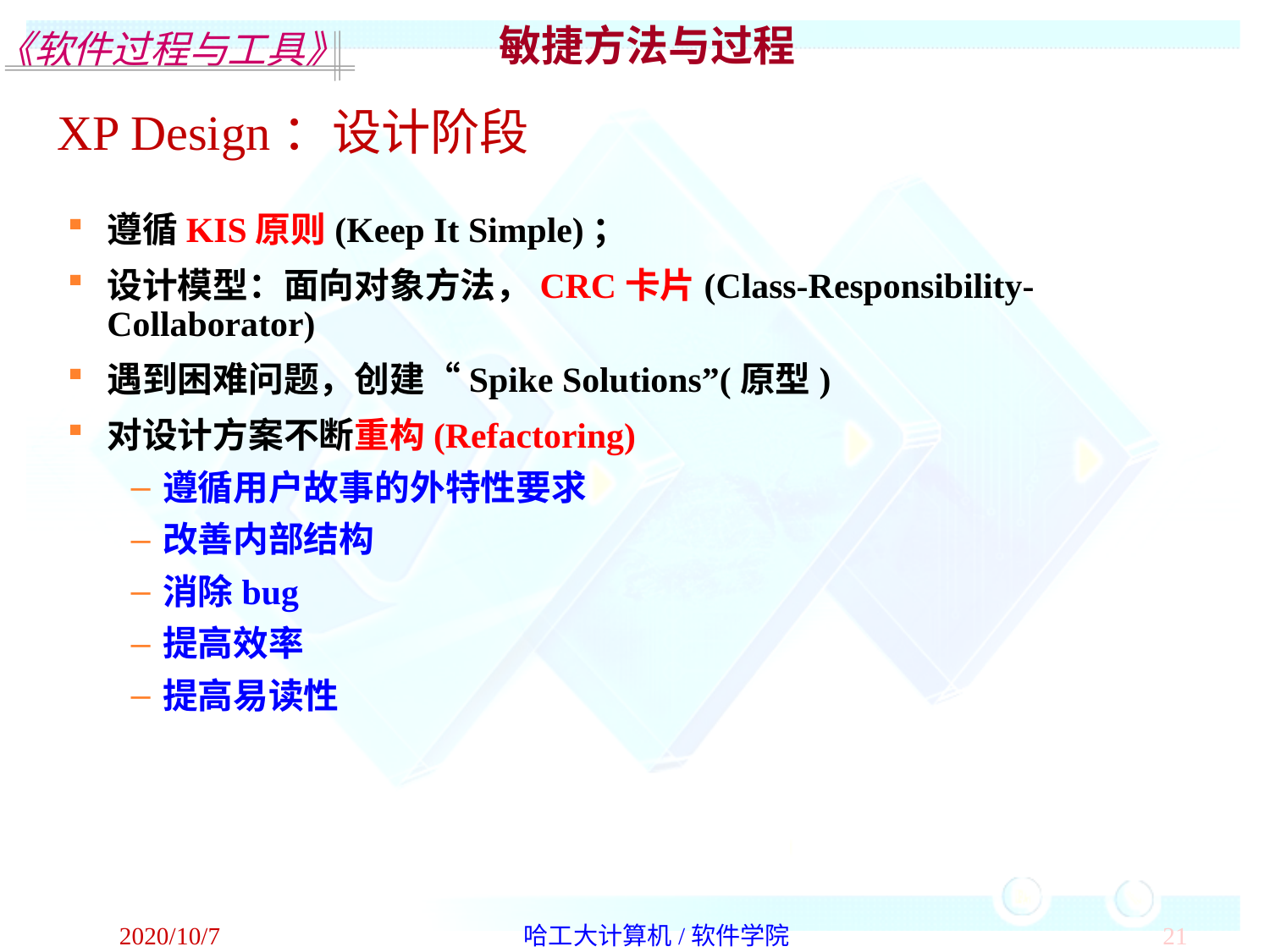

敏捷方法与过程
XP Design：设计阶段
遵循KIS原则(Keep It Simple)；
设计模型：面向对象方法，CRC卡片(Class-Responsibility-Collaborator)
遇到困难问题，创建“Spike Solutions”(原型)
对设计方案不断重构(Refactoring)
遵循用户故事的外特性要求
改善内部结构
消除bug
提高效率
提高易读性